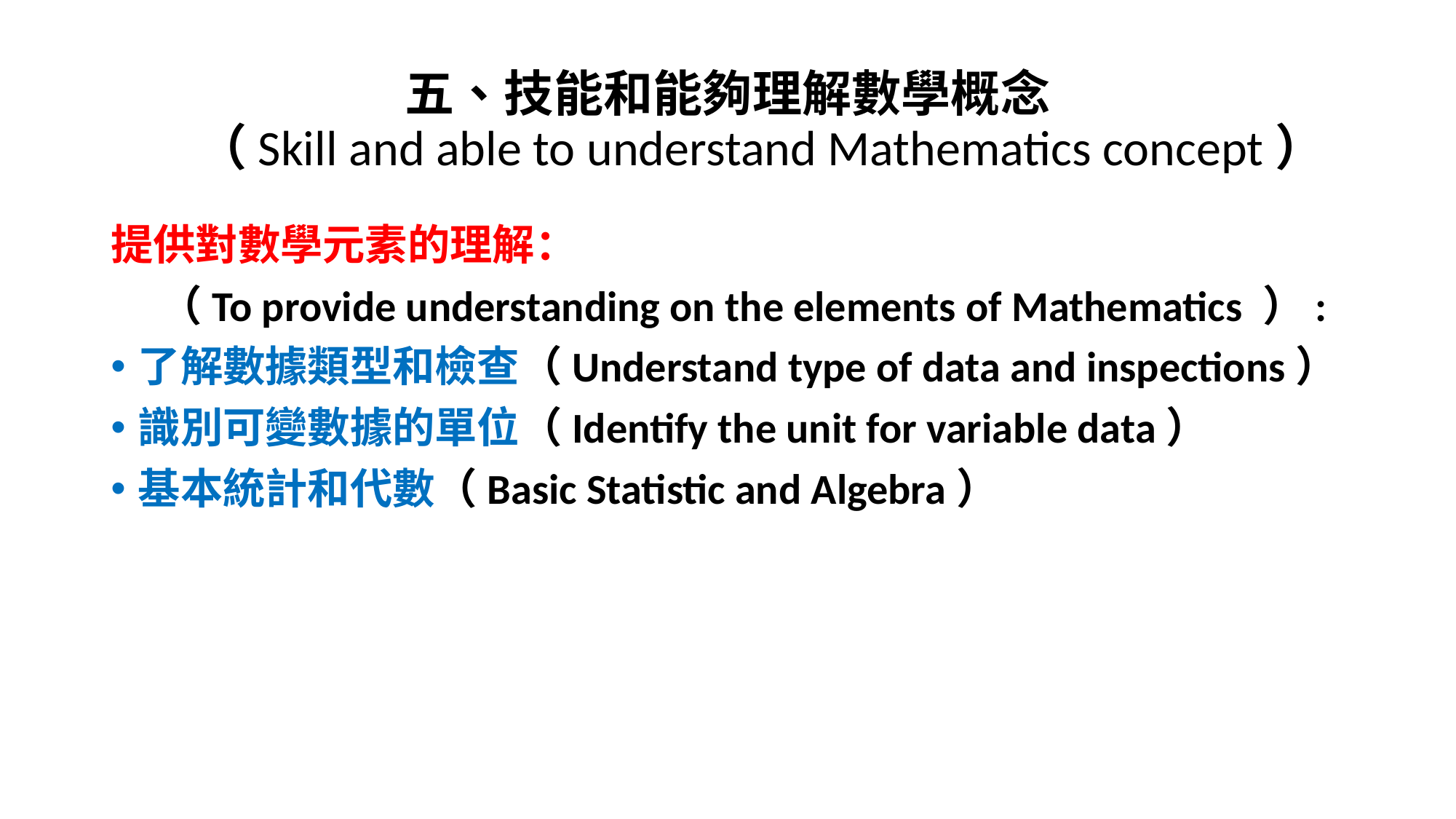

# 五、技能和能夠理解數學概念 （Skill and able to understand Mathematics concept）
提供對數學元素的理解：
    （To provide understanding on the elements of Mathematics ）:
了解數據類型和檢查（Understand type of data and inspections）
識別可變數據的單位（Identify the unit for variable data）
基本統計和代數（Basic Statistic and Algebra）